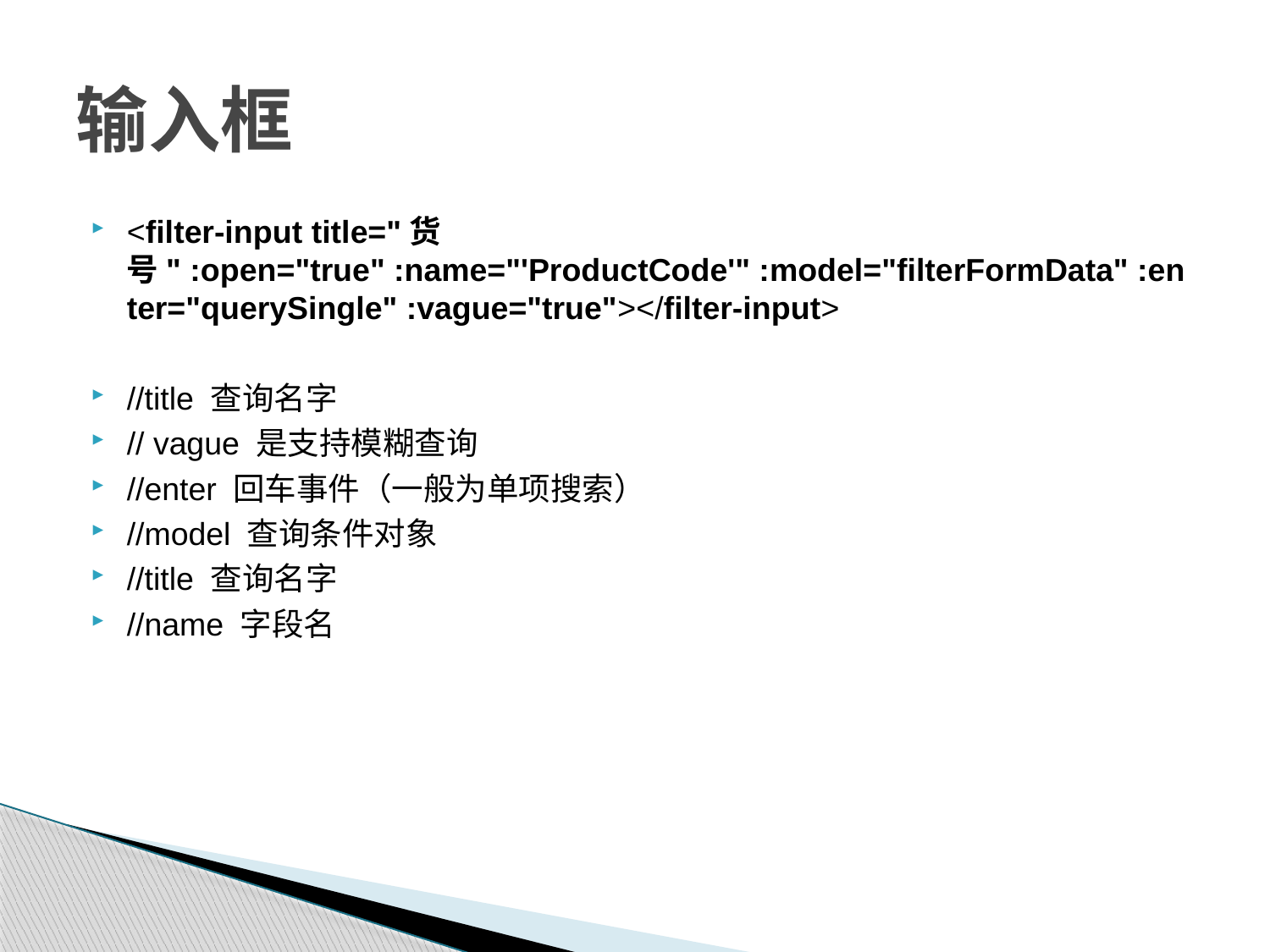

# 输入框
<filter-input title="货号" :open="true" :name="'ProductCode'" :model="filterFormData" :enter="querySingle" :vague="true"></filter-input>

//title 查询名字
// vague 是支持模糊查询
//enter 回车事件（一般为单项搜索）
//model 查询条件对象
//title 查询名字
//name 字段名